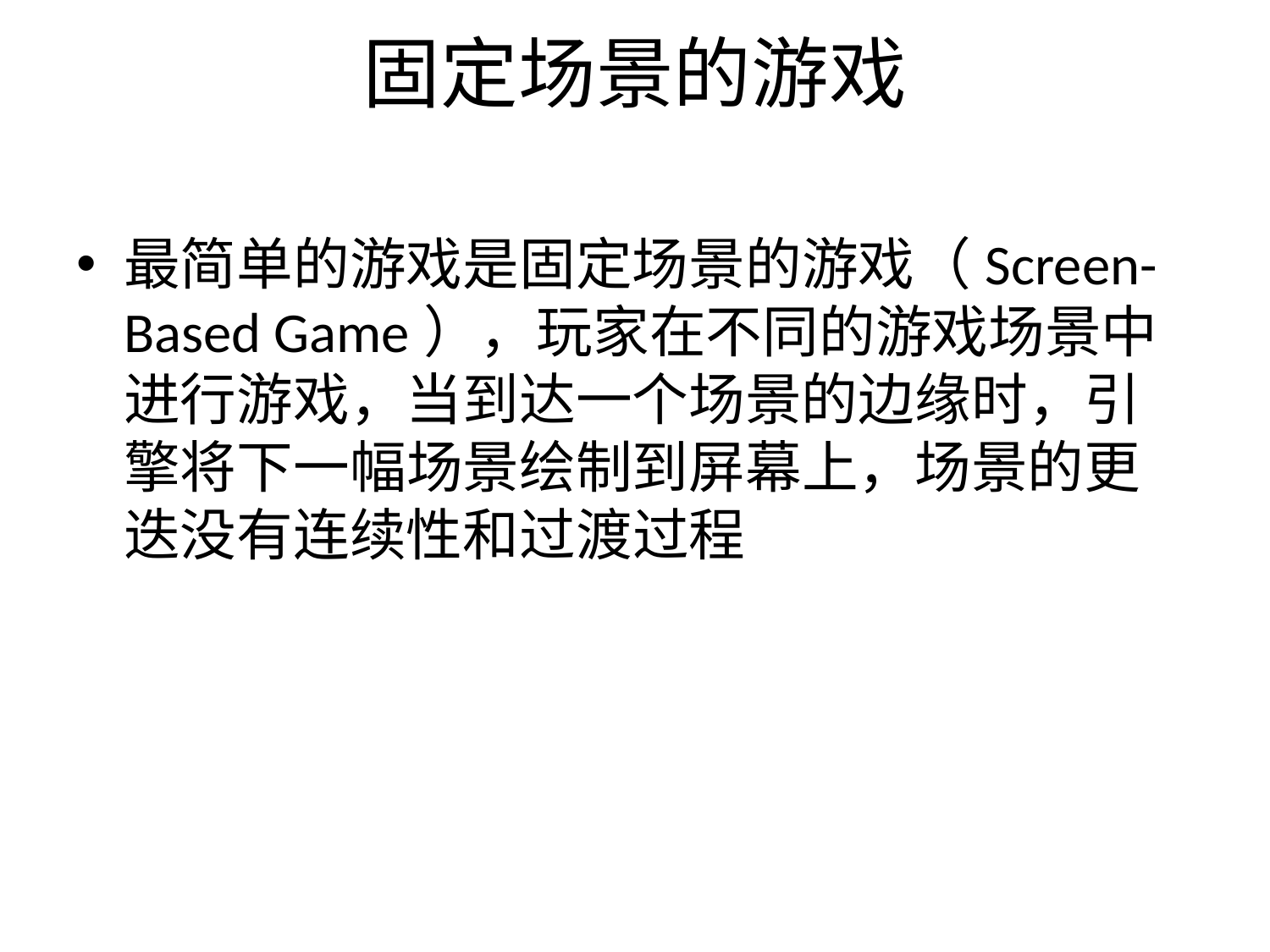

# 固定场景的游戏
最简单的游戏是固定场景的游戏（Screen-Based Game），玩家在不同的游戏场景中进行游戏，当到达一个场景的边缘时，引擎将下一幅场景绘制到屏幕上，场景的更迭没有连续性和过渡过程